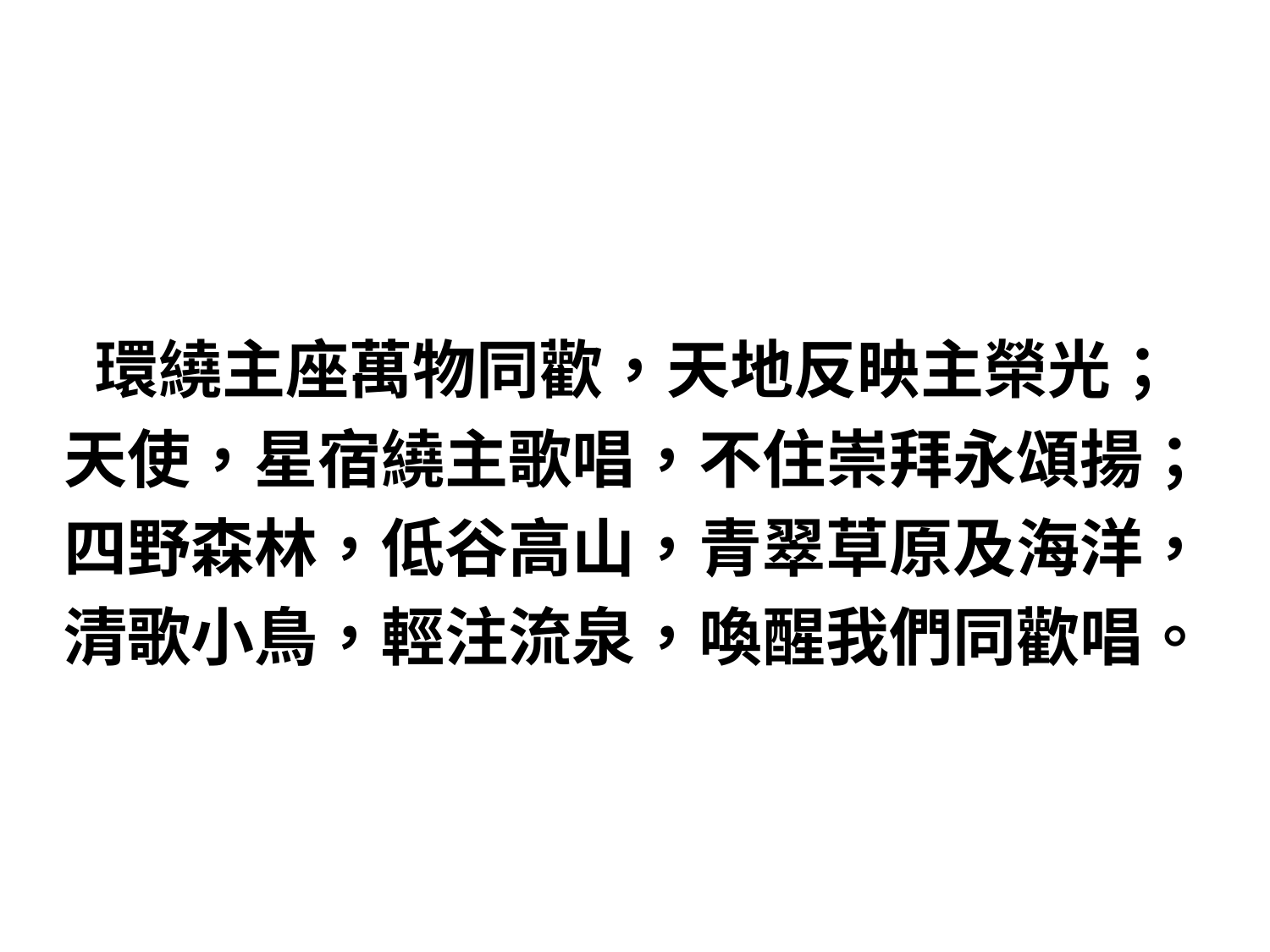

#
環繞主座萬物同歡，天地反映主榮光；
天使，星宿繞主歌唱，不住崇拜永頌揚；
四野森林，低谷高山，青翠草原及海洋，
清歌小鳥，輕注流泉，喚醒我們同歡唱。